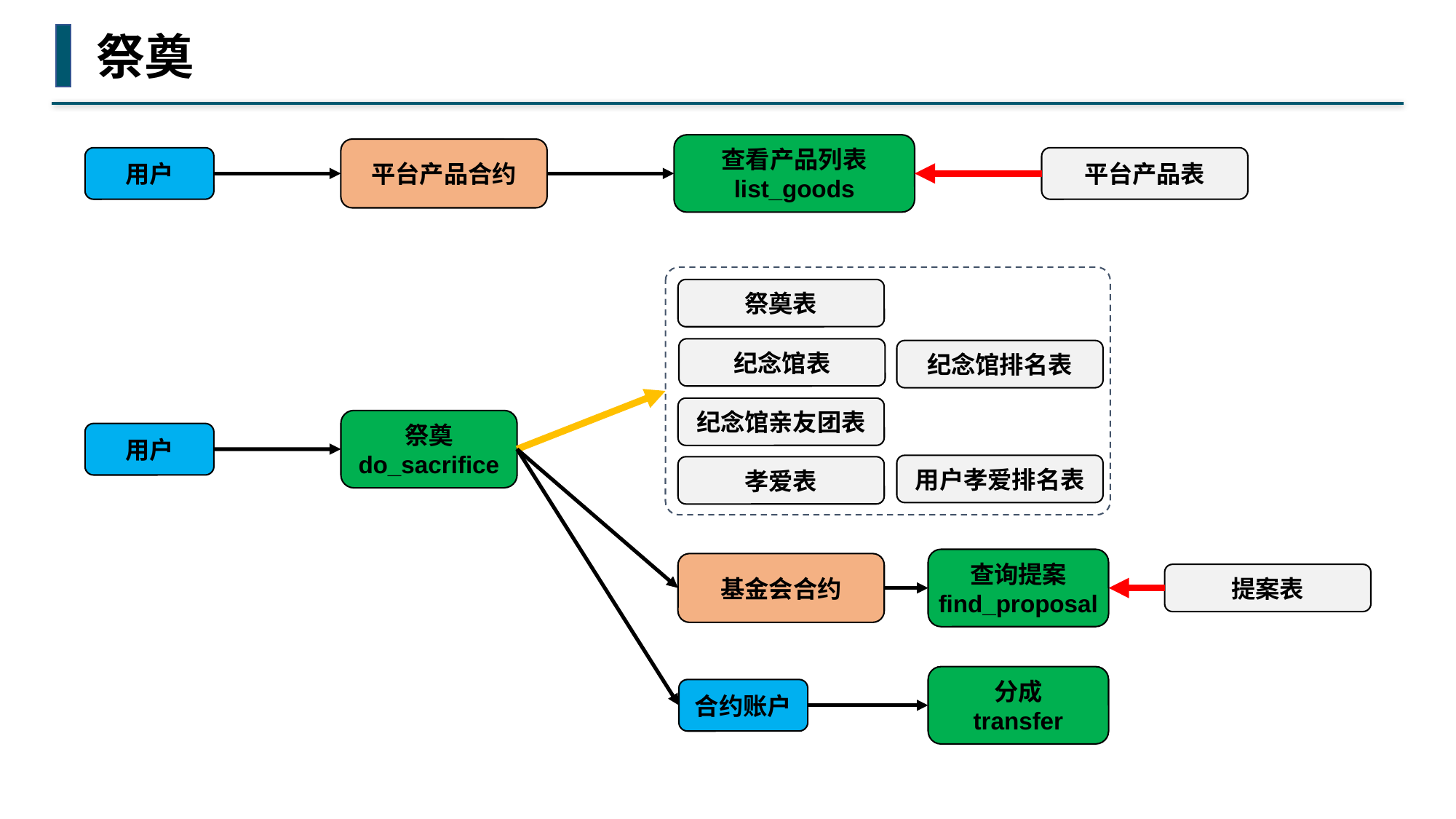

祭奠

查看产品列表
list_goods
平台产品合约
用户
平台产品表

祭奠表
纪念馆表
纪念馆排名表
纪念馆亲友团表
用户孝爱排名表
孝爱表
祭奠
do_sacrifice
用户
查询提案
find_proposal
基金会合约
提案表
分成
transfer
合约账户